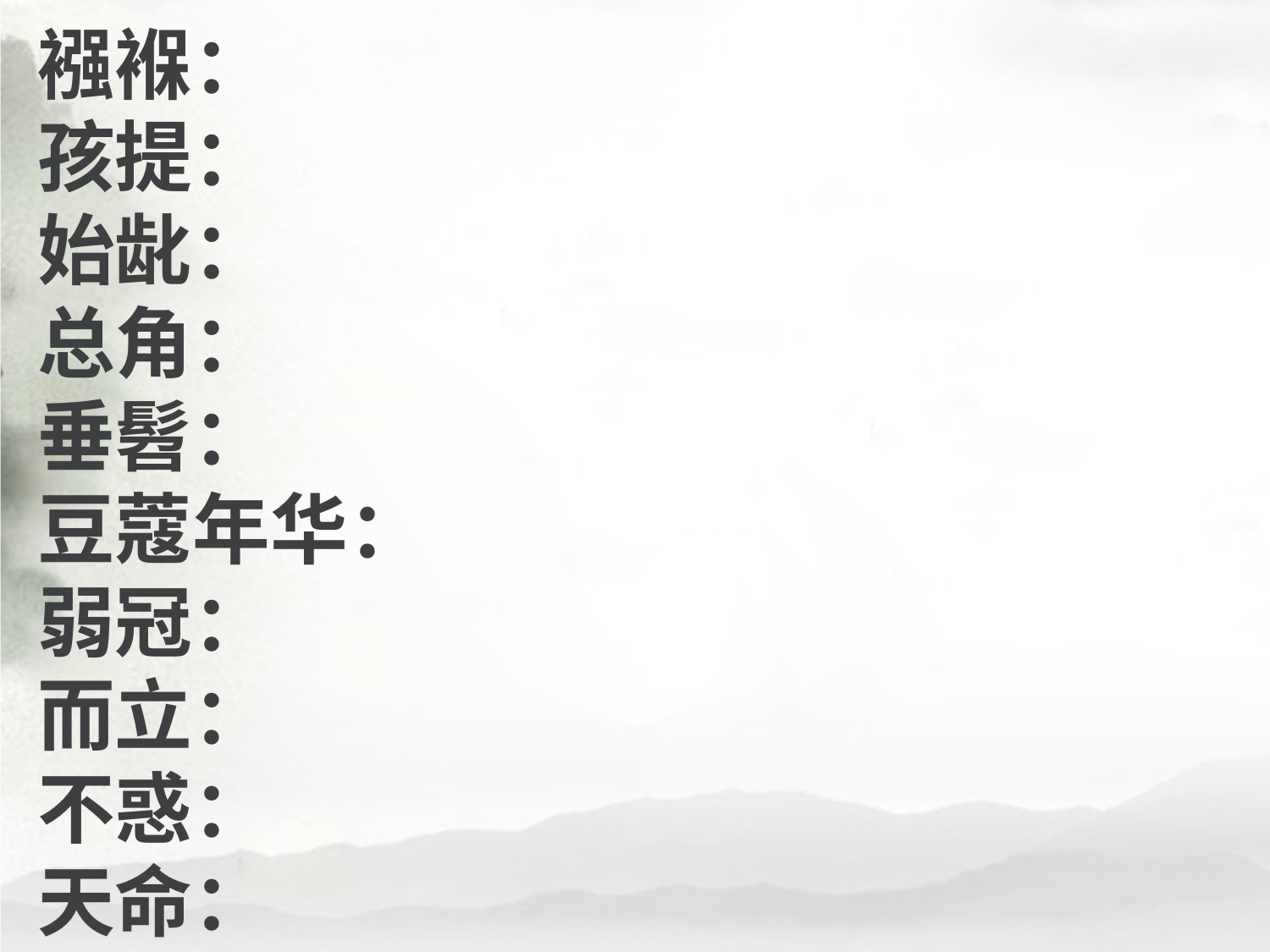

襁褓：
孩提：
始龀：
总角：
垂髫：
豆蔻年华：
弱冠：
而立：
不惑：
天命：